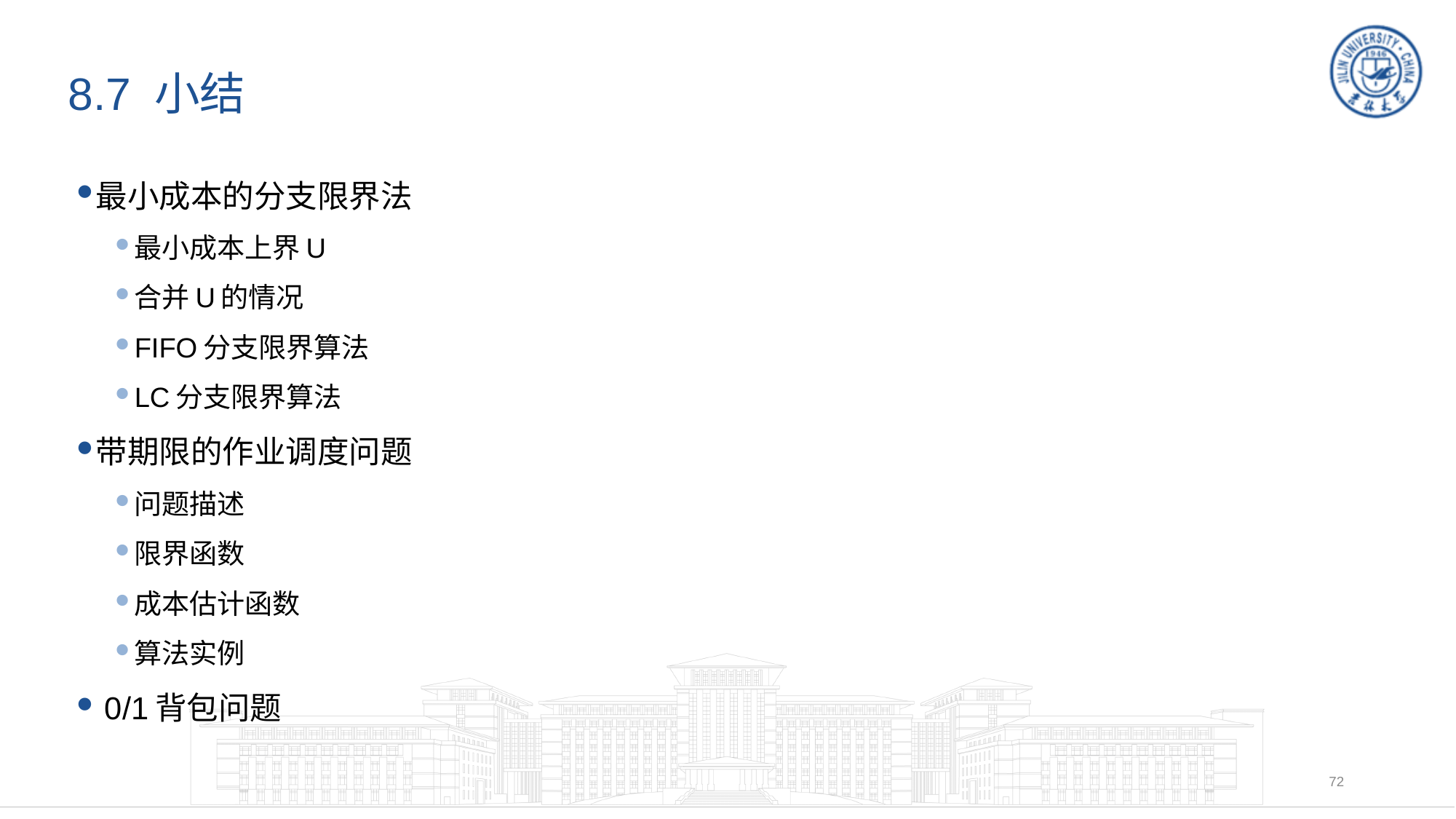

# 8.7 小结
最小成本的分支限界法
最小成本上界U
合并U的情况
FIFO分支限界算法
LC分支限界算法
带期限的作业调度问题
问题描述
限界函数
成本估计函数
算法实例
 0/1背包问题

72